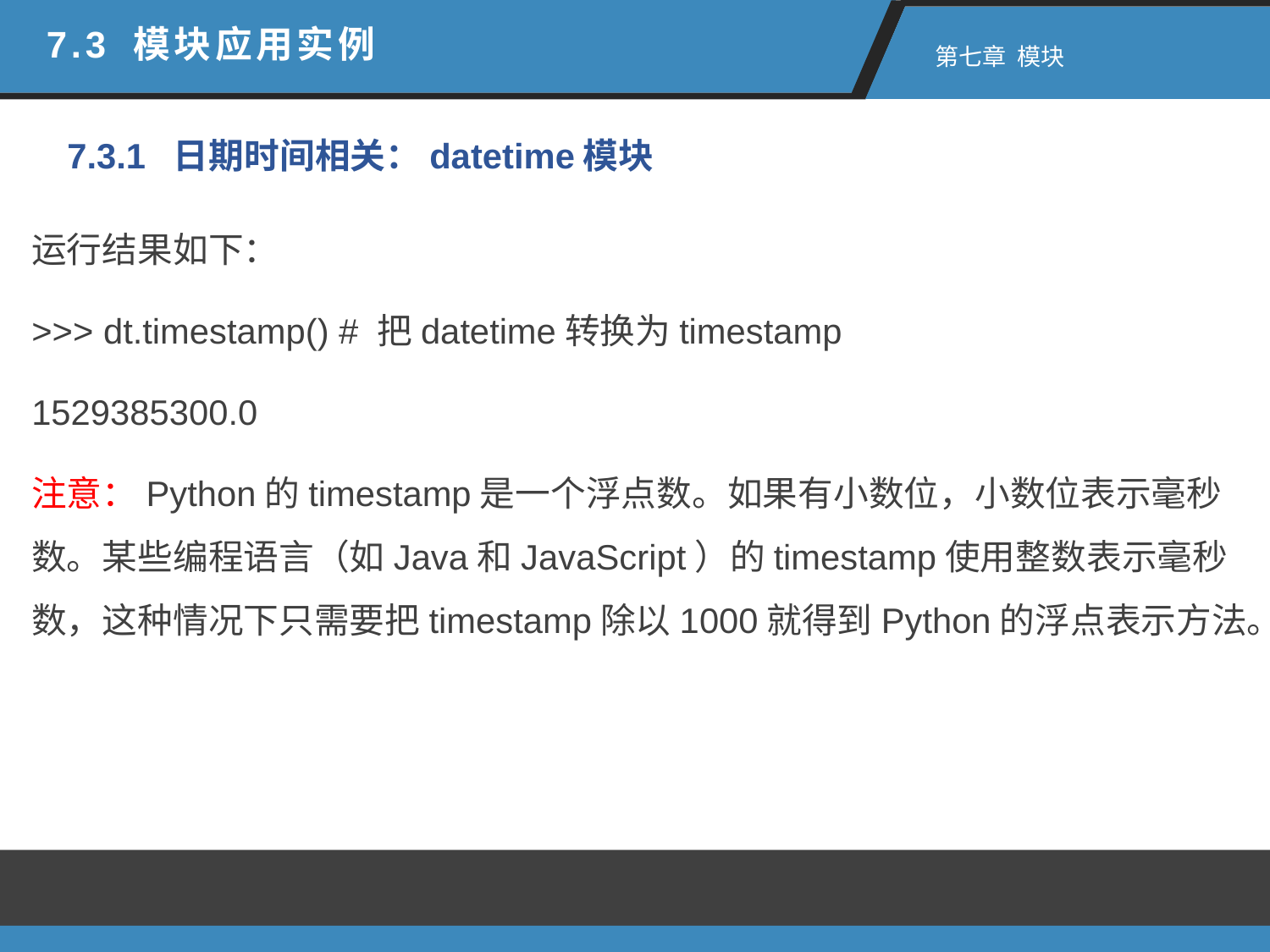

7.3 模块应用实例
  第七章  模块
7.3.1  日期时间相关：datetime模块
运行结果如下：
>>> dt.timestamp() # 把datetime转换为timestamp
1529385300.0
注意：Python的timestamp是一个浮点数。如果有小数位，小数位表示毫秒数。某些编程语言（如Java和JavaScript）的timestamp使用整数表示毫秒数，这种情况下只需要把timestamp除以1000就得到Python的浮点表示方法。